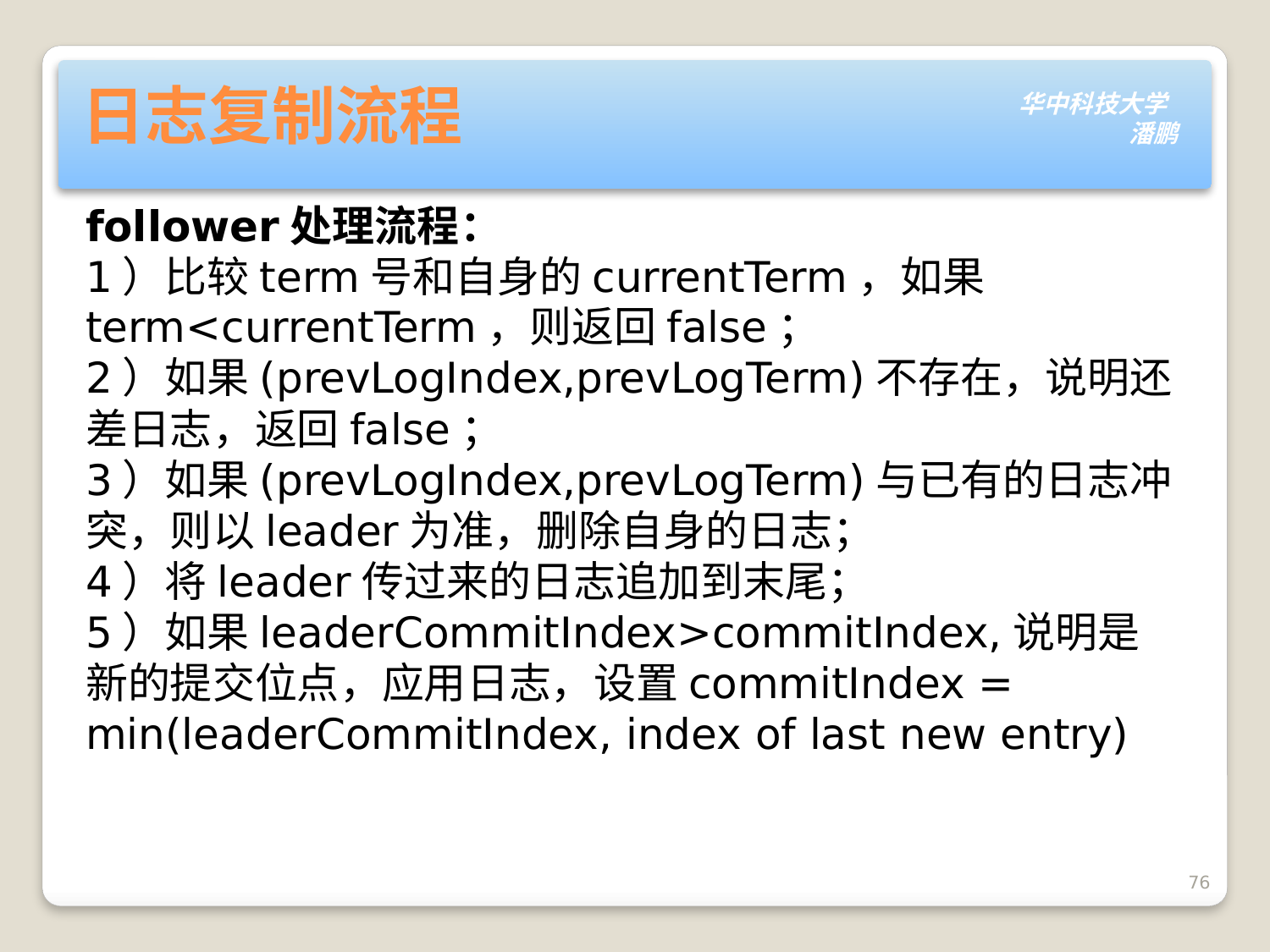

# 日志复制流程
follower处理流程：
1）比较term号和自身的currentTerm，如果term<currentTerm，则返回false；
2）如果(prevLogIndex,prevLogTerm)不存在，说明还差日志，返回false；
3）如果(prevLogIndex,prevLogTerm)与已有的日志冲突，则以leader为准，删除自身的日志；
4）将leader传过来的日志追加到末尾；
5）如果leaderCommitIndex>commitIndex,说明是新的提交位点，应用日志，设置commitIndex =
min(leaderCommitIndex, index of last new entry)
76